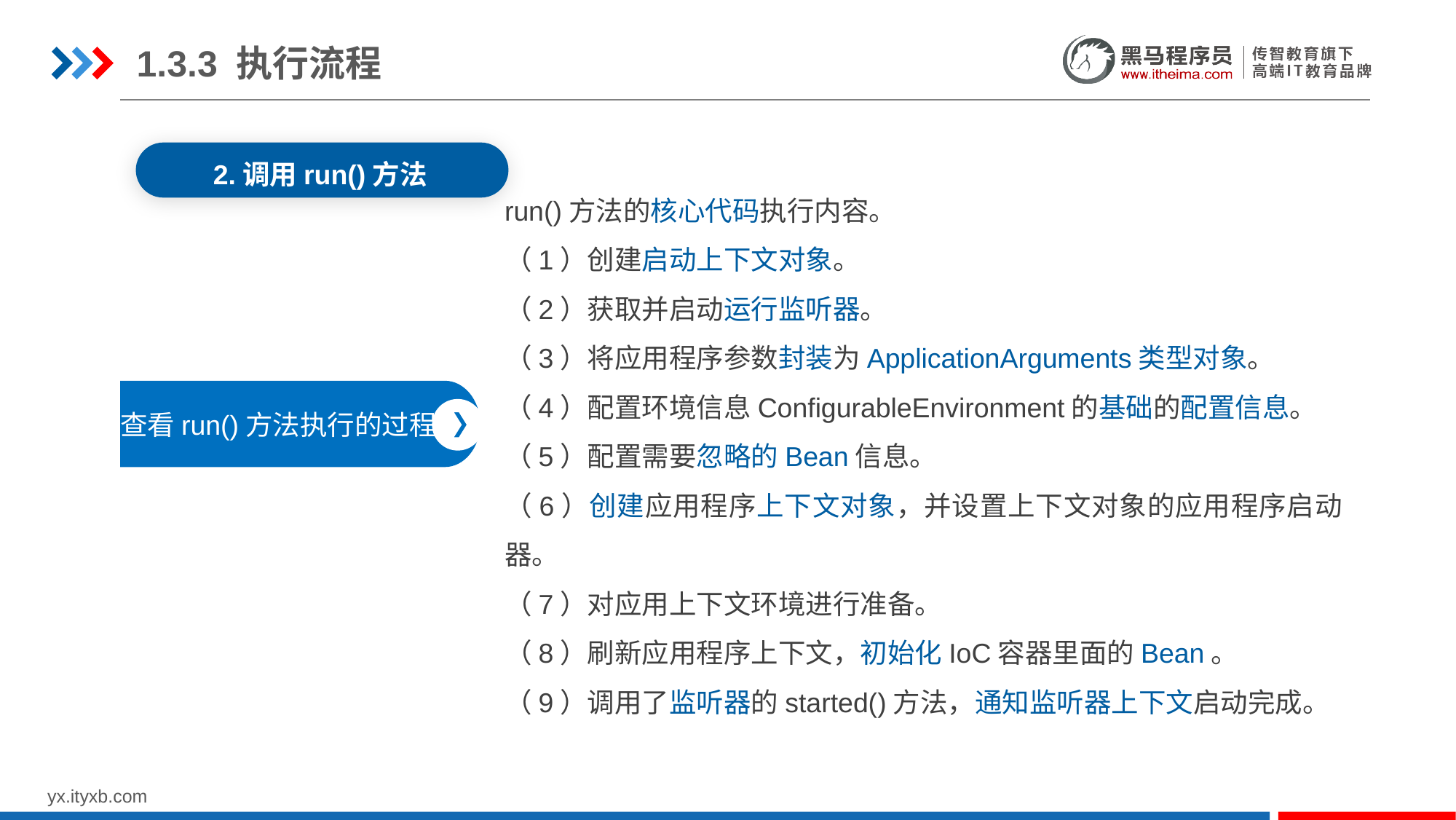

1.3.3 执行流程
2.调用run()方法

run()方法的核心代码执行内容。
（1）创建启动上下文对象。
（2）获取并启动运行监听器。
（3）将应用程序参数封装为ApplicationArguments类型对象。
（4）配置环境信息ConfigurableEnvironment的基础的配置信息。
（5）配置需要忽略的Bean信息。
（6）创建应用程序上下文对象，并设置上下文对象的应用程序启动器。
（7）对应用上下文环境进行准备。
（8）刷新应用程序上下文，初始化IoC容器里面的Bean。
（9）调用了监听器的started()方法，通知监听器上下文启动完成。
查看run()方法执行的过程